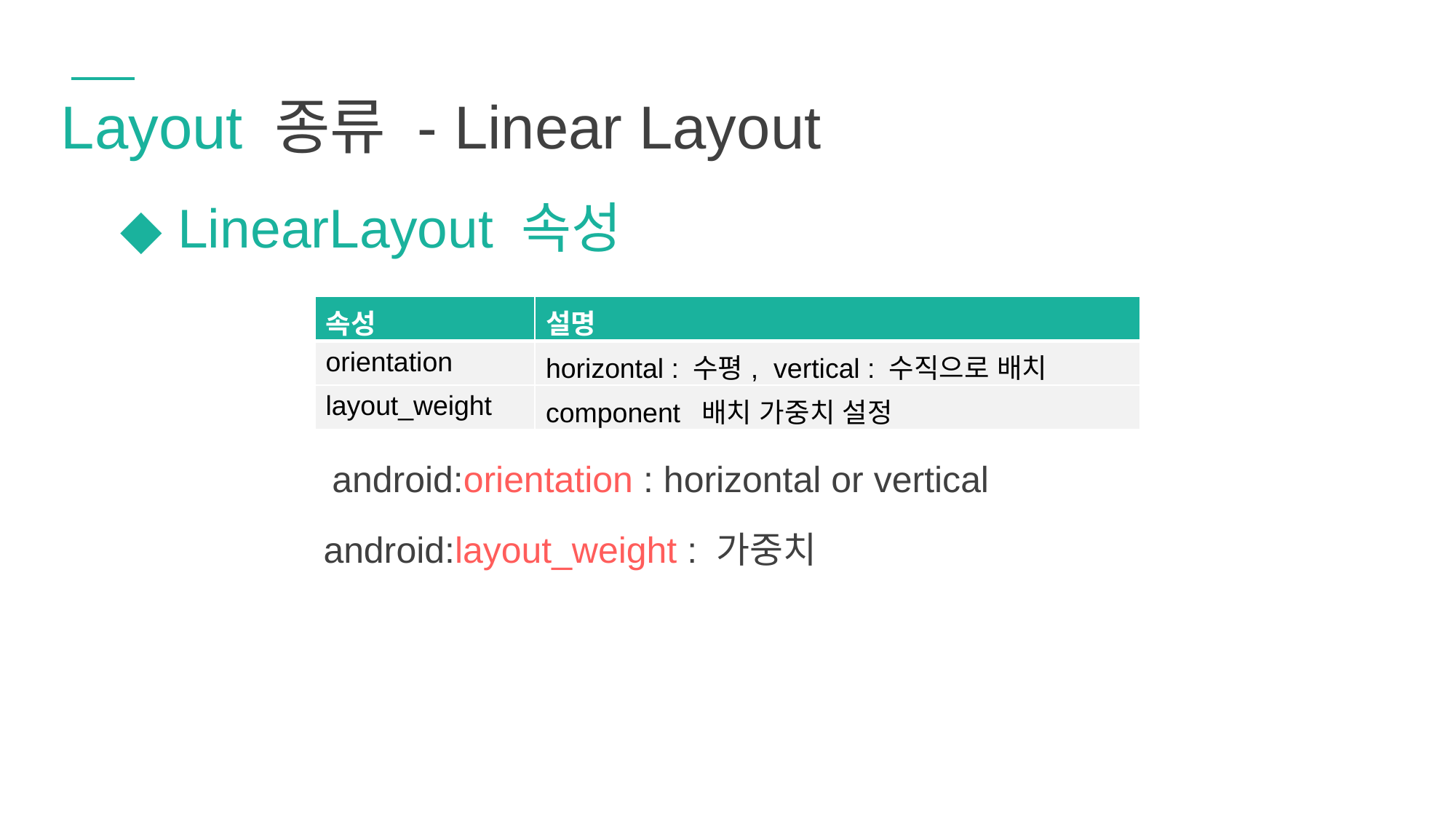

Layout 종류 - Linear Layout
◆ LinearLayout 속성
| 속성 | 설명 |
| --- | --- |
| orientation | horizontal : 수평, vertical : 수직으로 배치 |
| layout\_weight | component 배치 가중치 설정 |
android:orientation : horizontal or vertical
android:layout_weight : 가중치